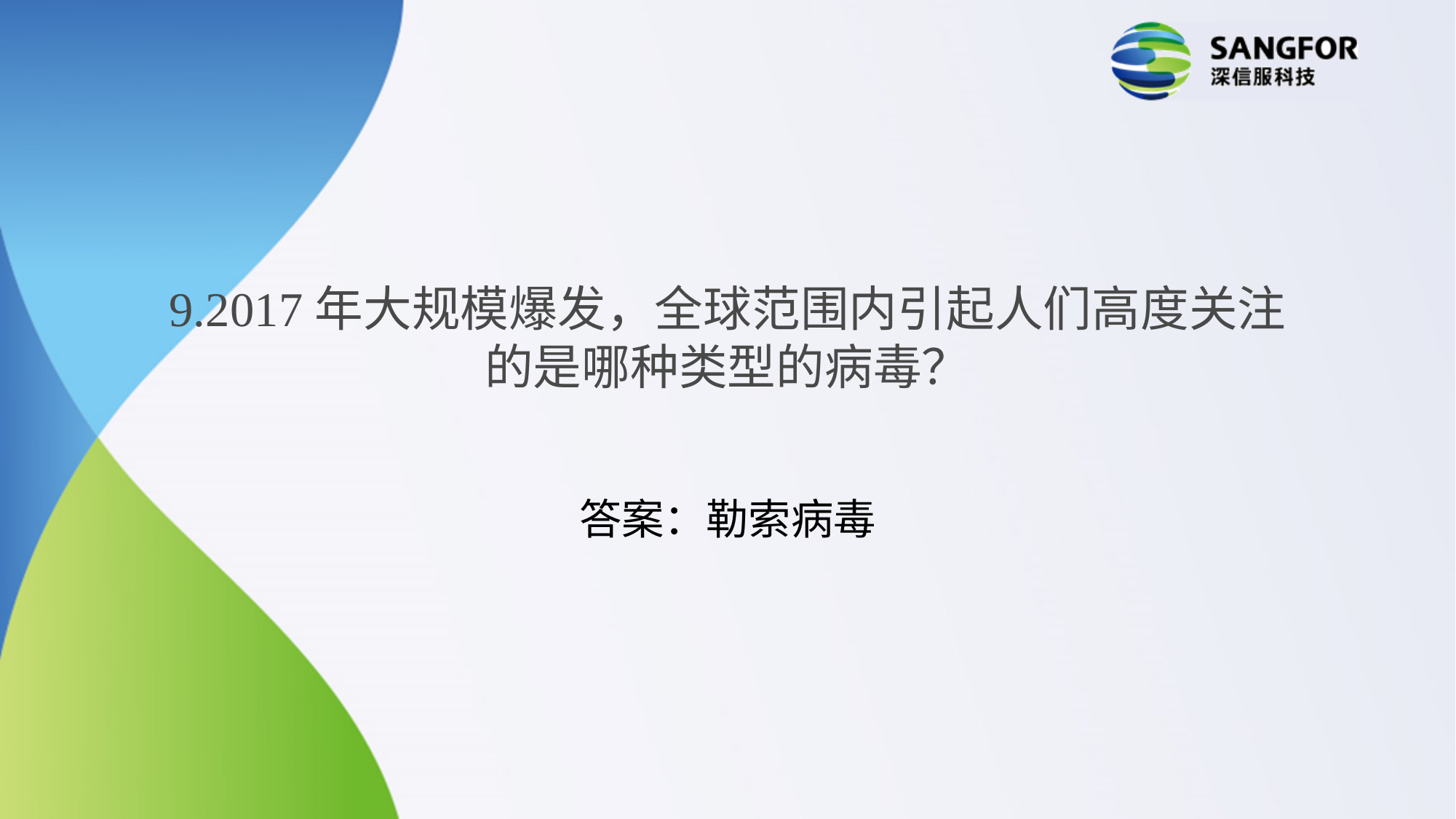

9.2017年大规模爆发，全球范围内引起人们高度关注
的是哪种类型的病毒？
答案：勒索病毒